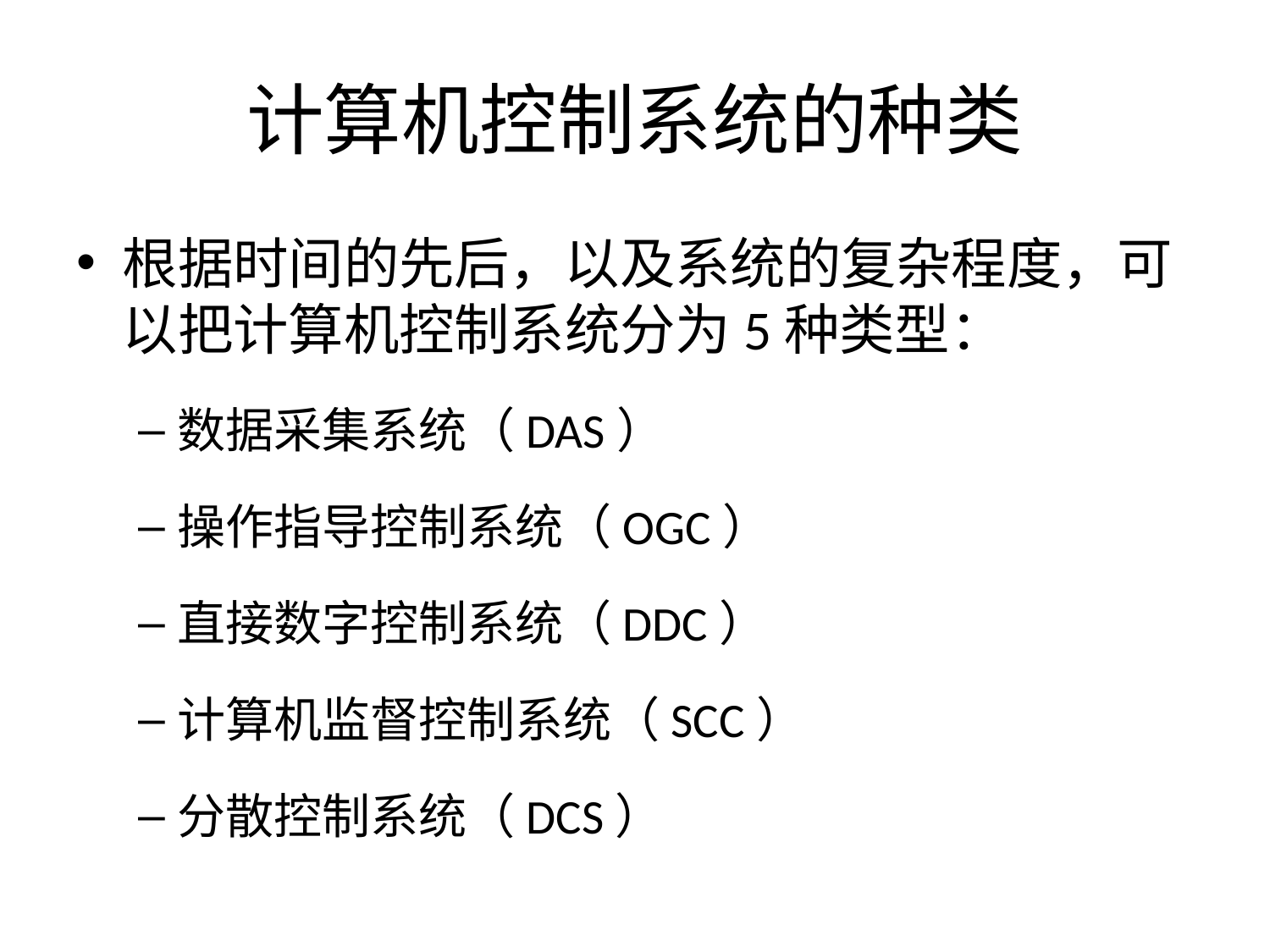

# 计算机控制系统的种类
根据时间的先后，以及系统的复杂程度，可以把计算机控制系统分为5种类型：
数据采集系统（DAS）
操作指导控制系统（OGC）
直接数字控制系统（DDC）
计算机监督控制系统（SCC）
分散控制系统（DCS）